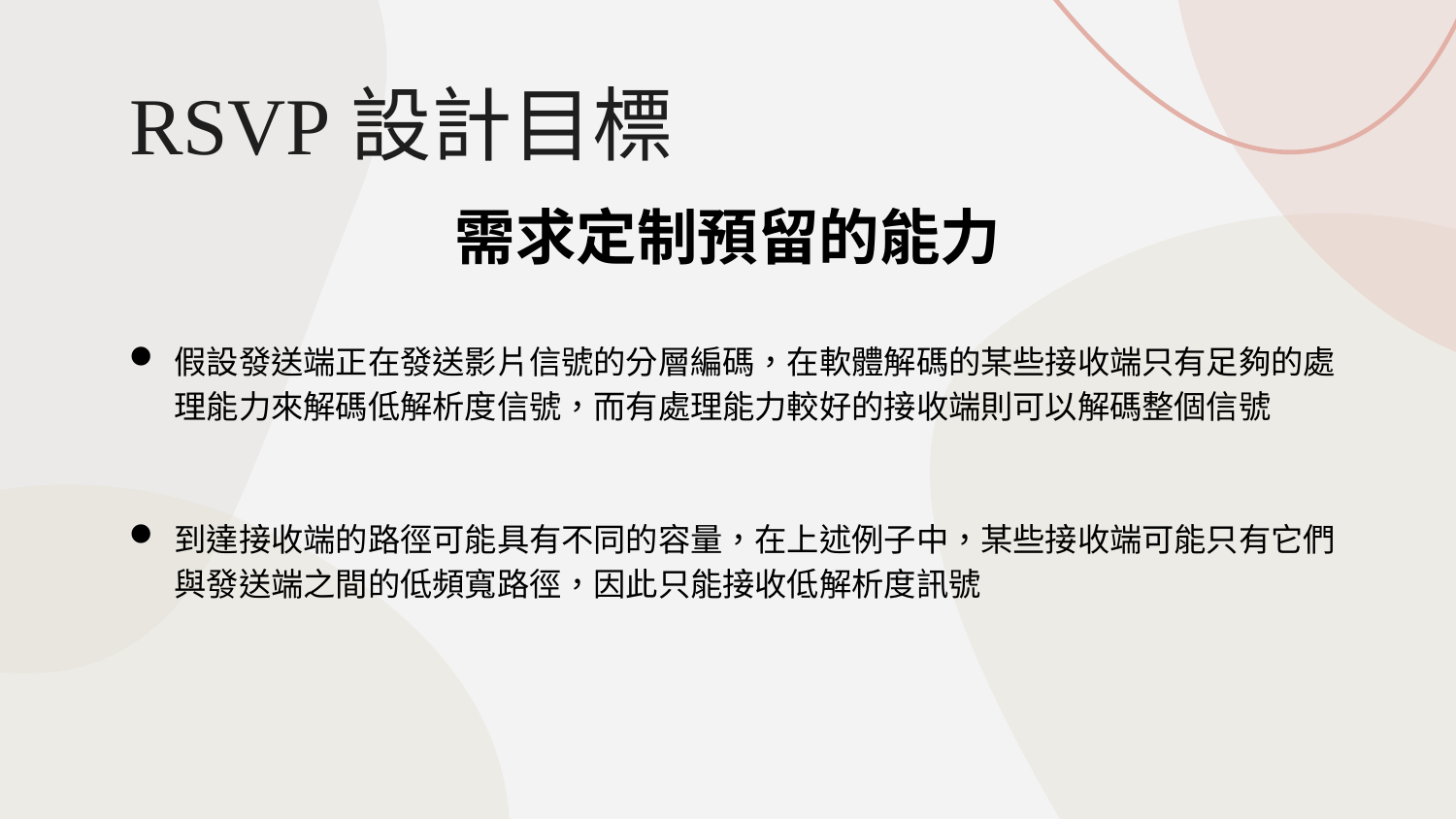

# RSVP設計目標
需求定制預留的能力
假設發送端正在發送影片信號的分層編碼，在軟體解碼的某些接收端只有足夠的處理能力來解碼低解析度信號，而有處理能力較好的接收端則可以解碼整個信號

到達接收端的路徑可能具有不同的容量，在上述例子中，某些接收端可能只有它們與發送端之間的低頻寬路徑，因此只能接收低解析度訊號